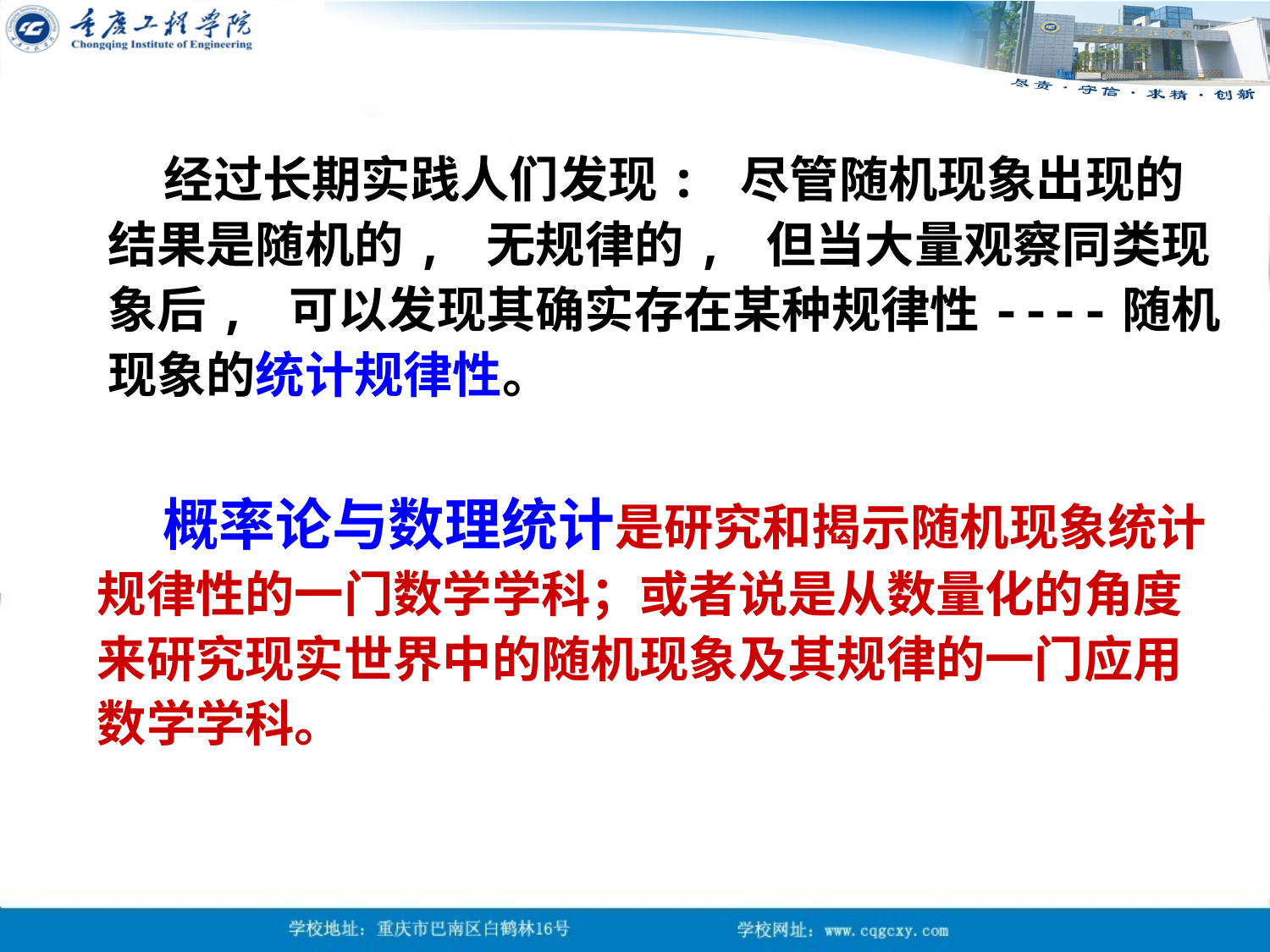

经过长期实践人们发现: 尽管随机现象出现的结果是随机的, 无规律的, 但当大量观察同类现象后, 可以发现其确实存在某种规律性----随机现象的统计规律性。
    概率论与数理统计是研究和揭示随机现象统计规律性的一门数学学科；或者说是从数量化的角度来研究现实世界中的随机现象及其规律的一门应用数学学科。